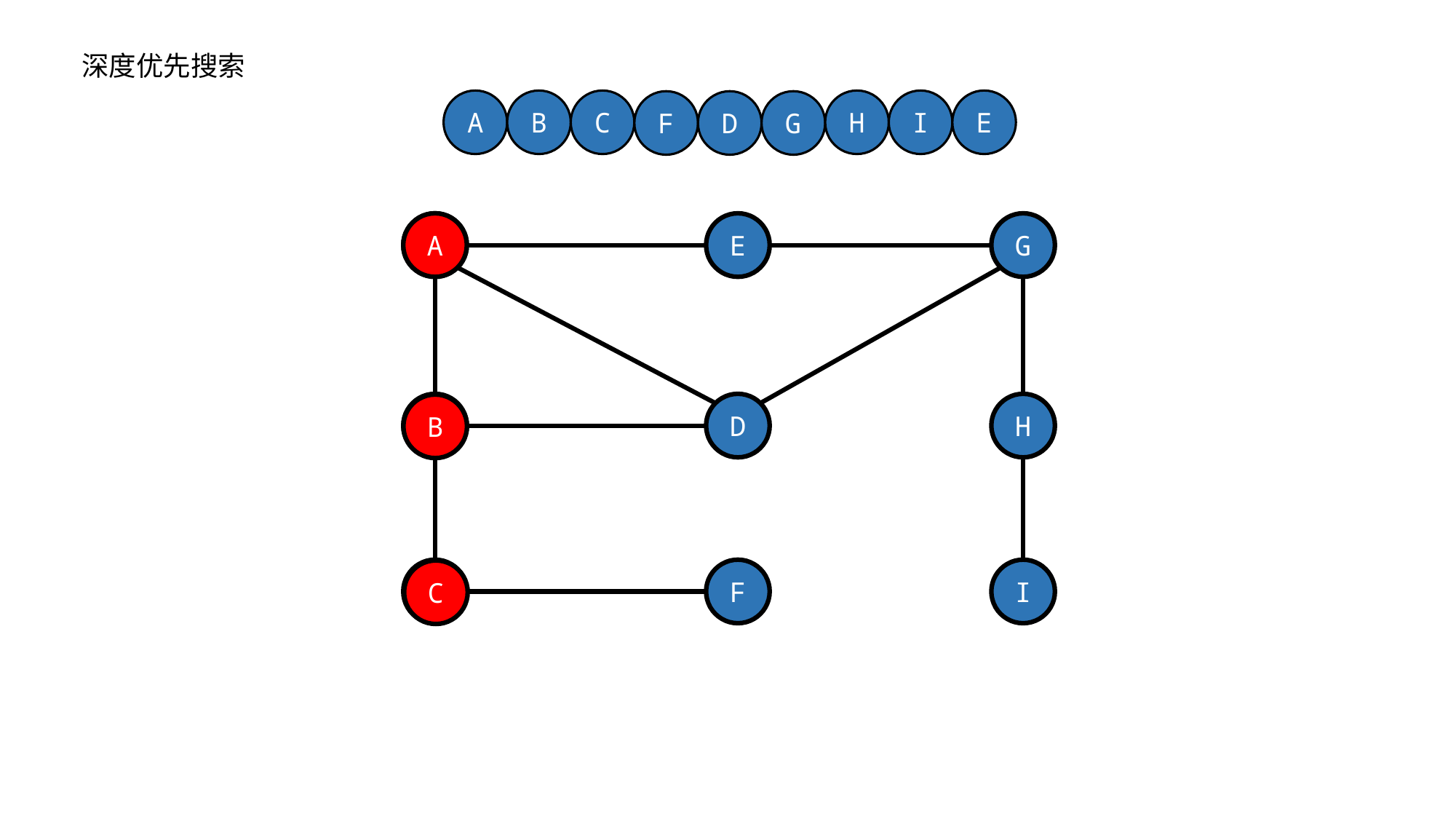

深度优先搜索
A
B
C
H
I
E
F
D
G
A
E
G
A
B
D
H
B
C
F
I
C